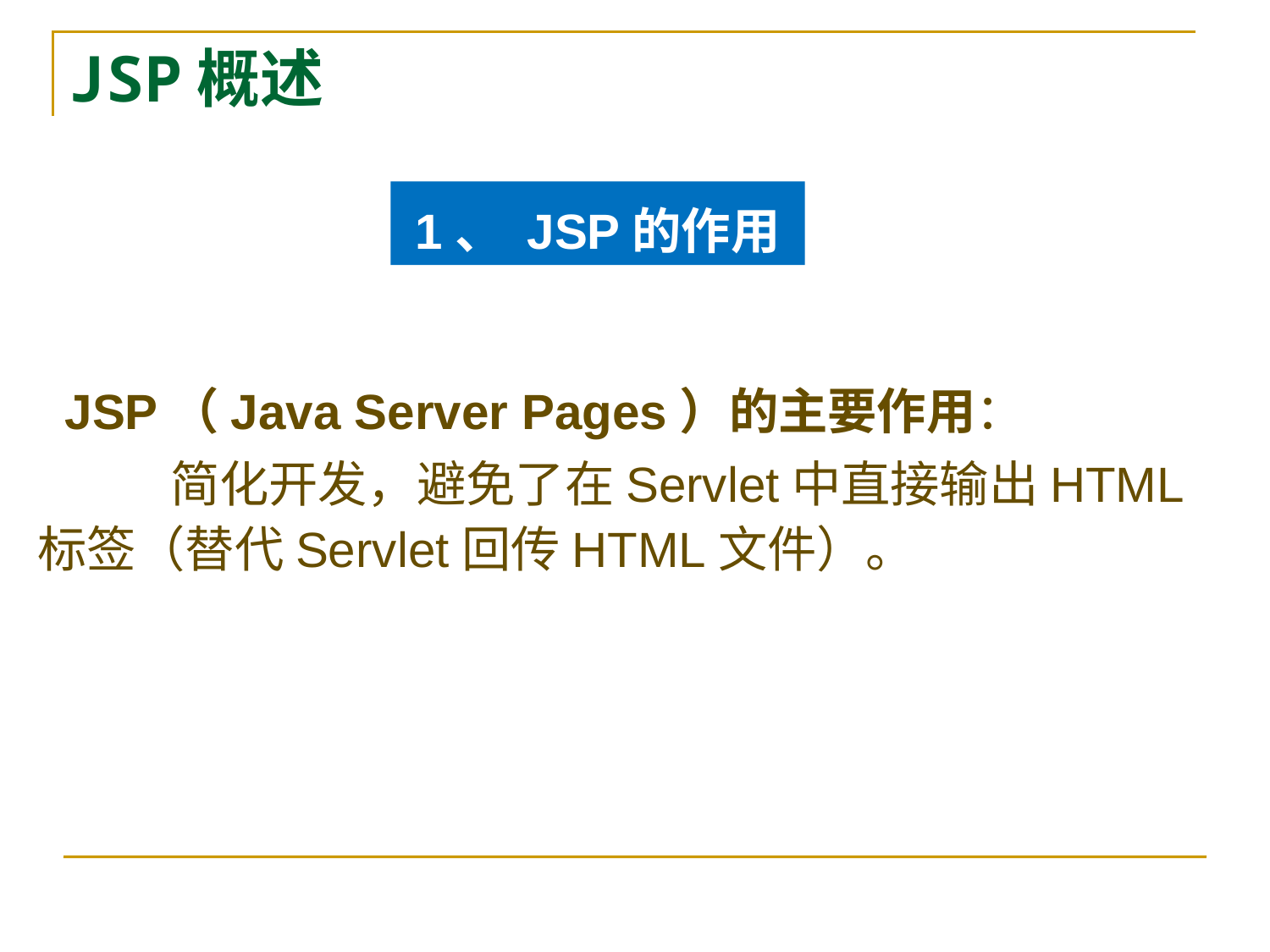

# JSP概述
1、 JSP的作用

  JSP（Java Server Pages）的主要作用：
           简化开发，避免了在Servlet中直接输出HTML标签（替代Servlet回传HTML文件）。